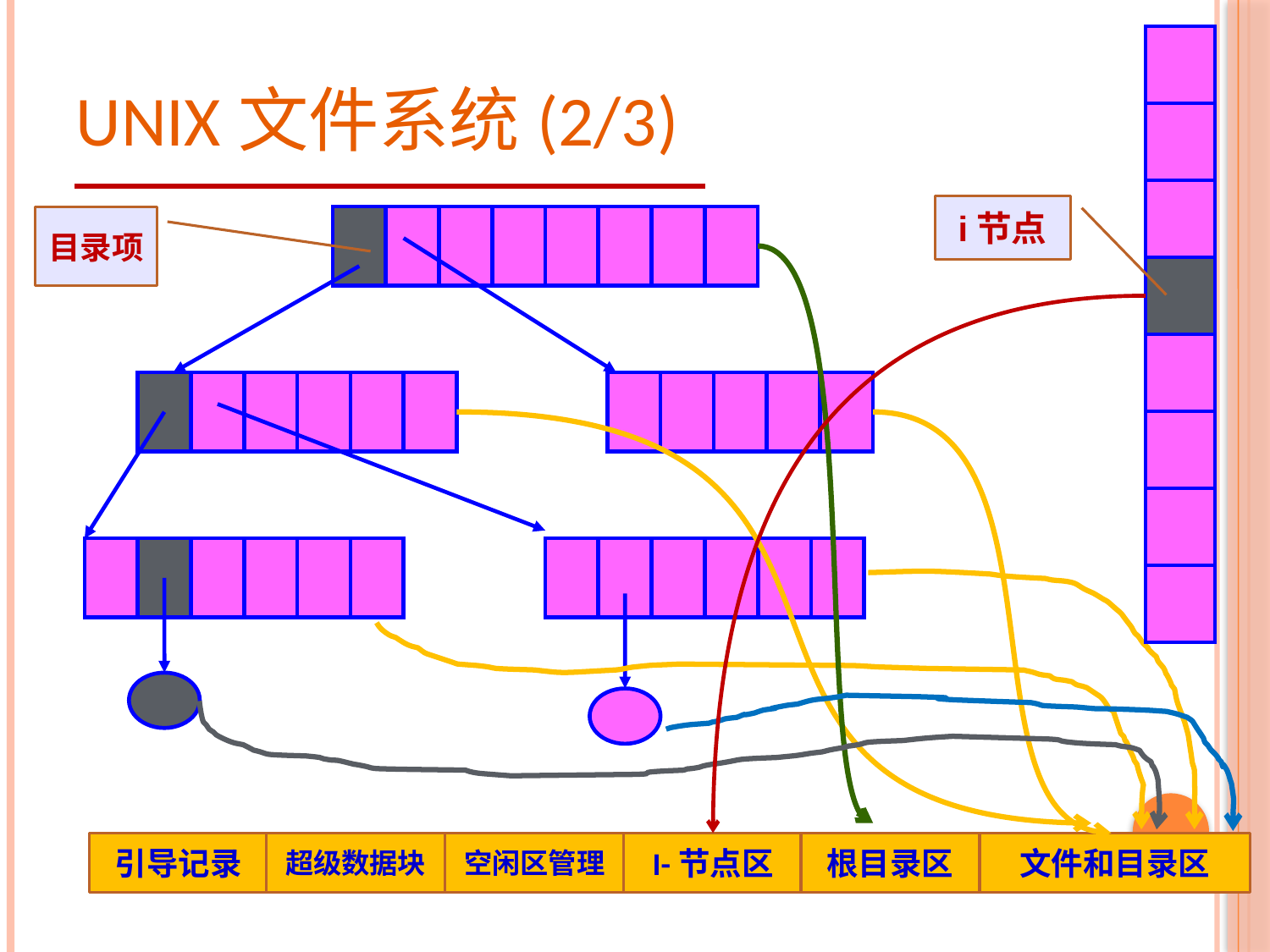

# UNIX文件系统(2/3)
i节点

目录项

引导记录
超级数据块
空闲区管理
I-节点区
根目录区
文件和目录区